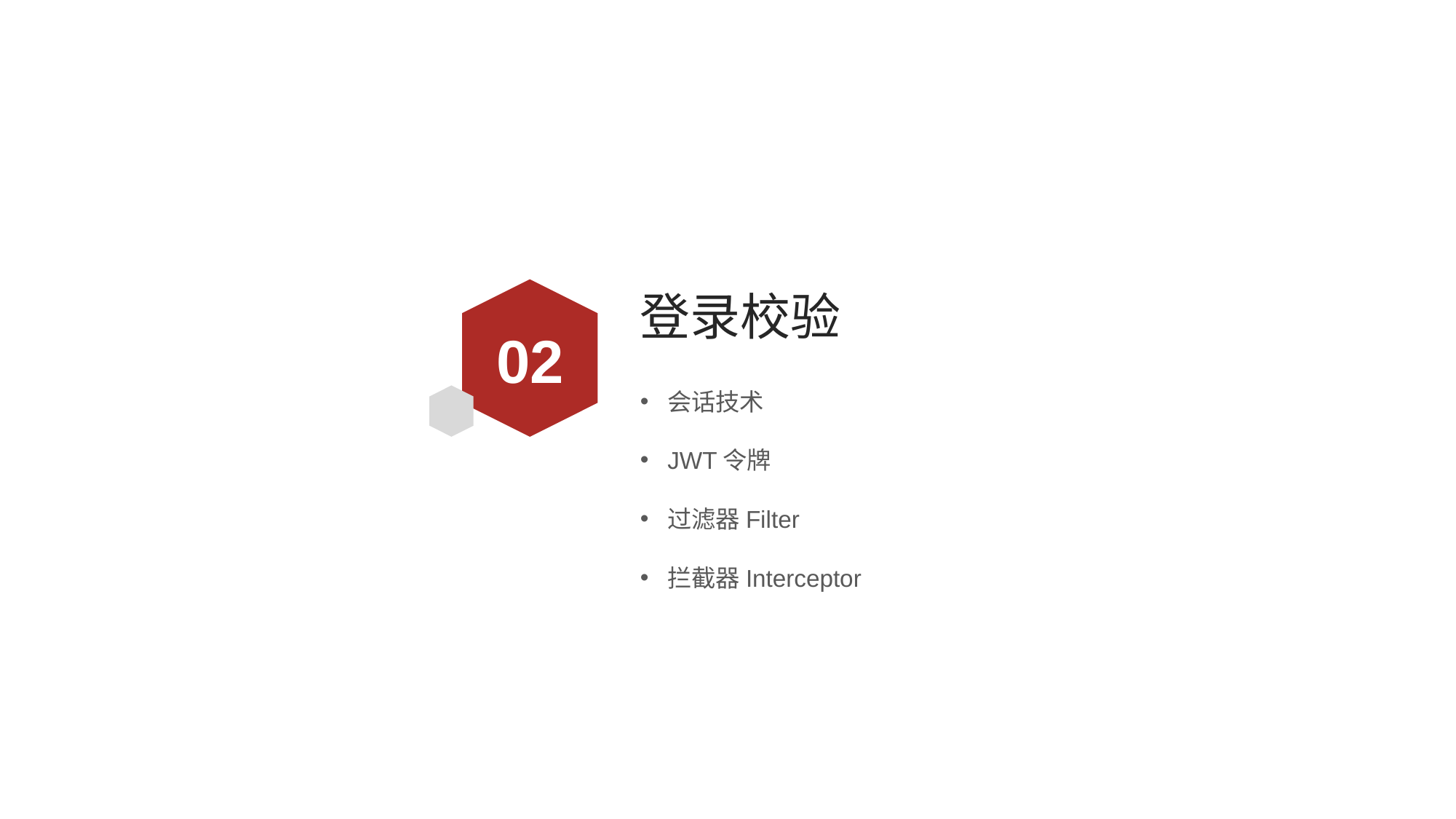

# 登录校验
02
会话技术
JWT令牌
过滤器Filter
拦截器Interceptor